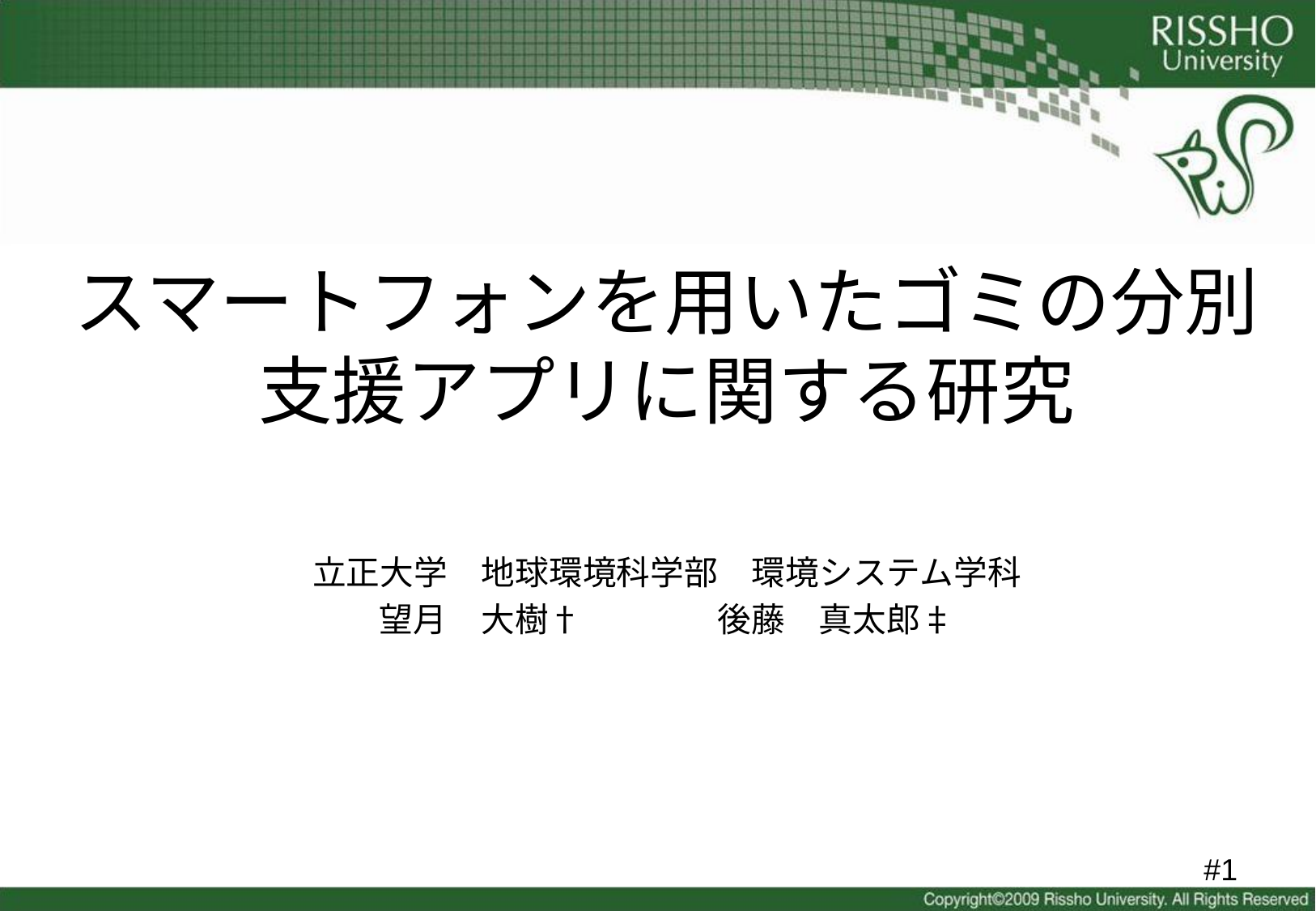

# スマートフォンを用いたゴミの分別支援アプリに関する研究
立正大学　地球環境科学部　環境システム学科
望月　大樹†　　　　後藤　真太郎‡